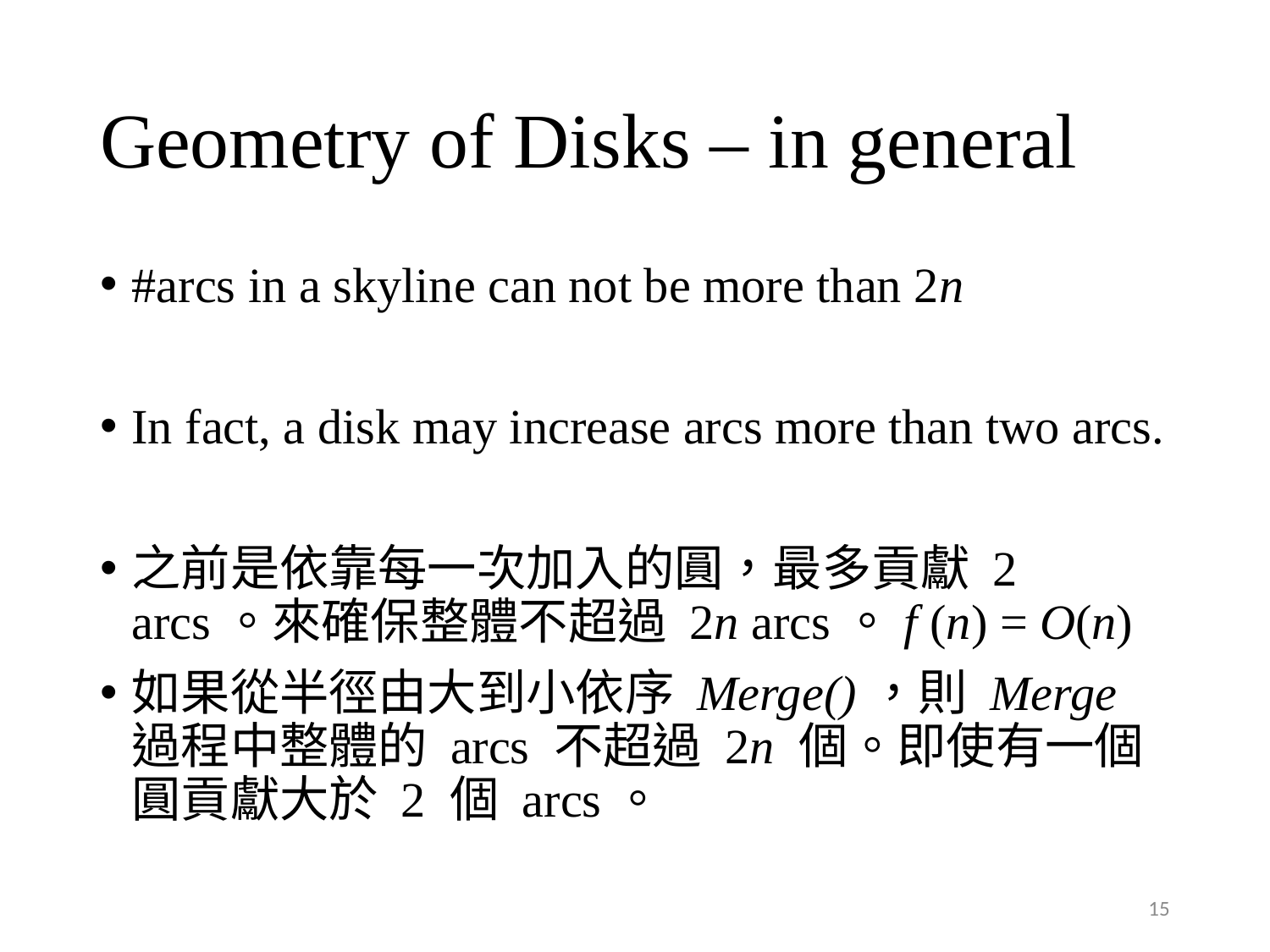

# Geometry of Disks – in general
#arcs in a skyline can not be more than 2n

In fact, a disk may increase arcs more than two arcs.

之前是依靠每一次加入的圓，最多貢獻 2 arcs。來確保整體不超過 2n arcs。f (n) = O(n)
如果從半徑由大到小依序 Merge()，則 Merge 過程中整體的 arcs 不超過 2n 個。即使有一個圓貢獻大於 2 個 arcs。

15